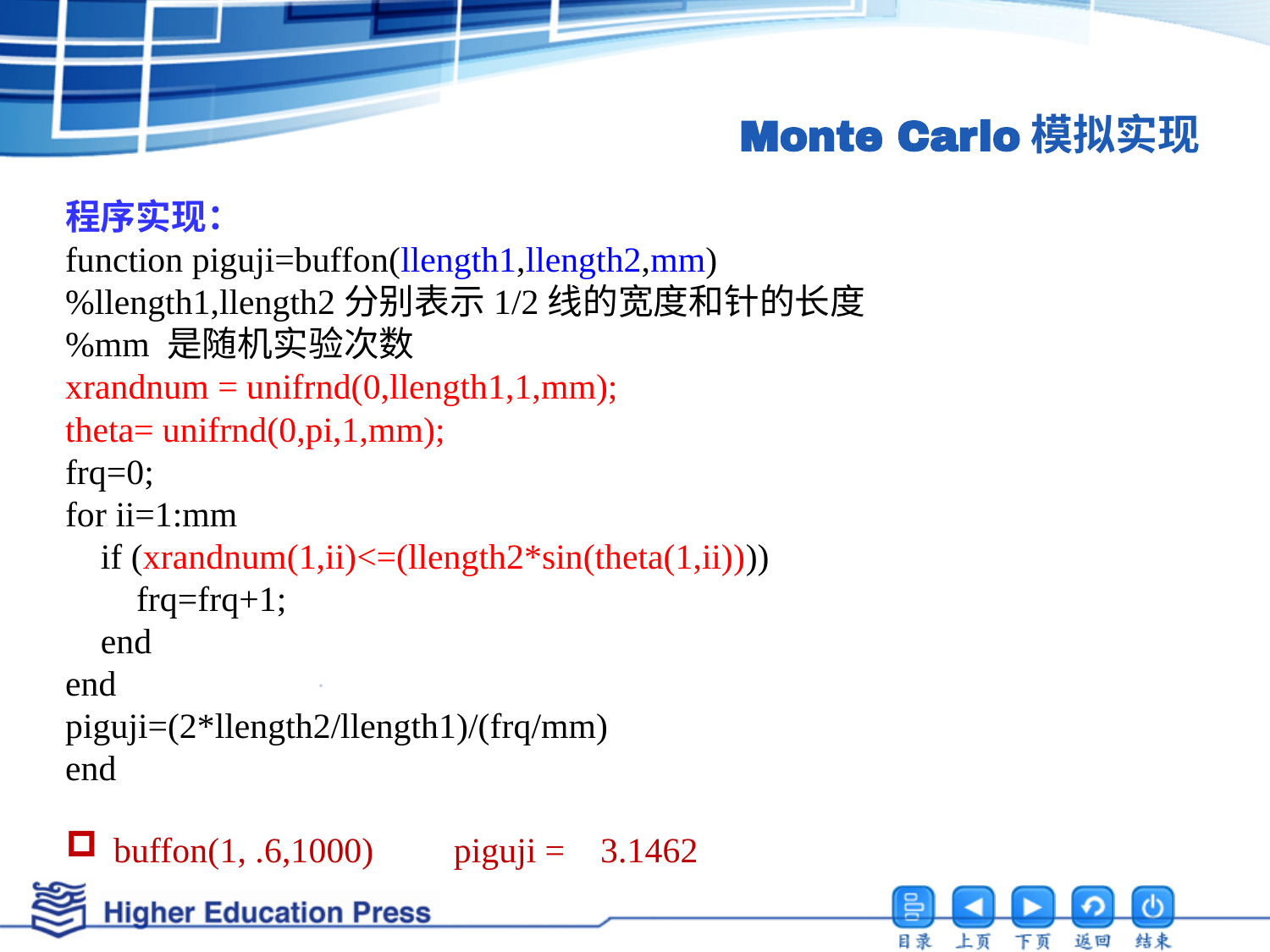

# Monte Carlo模拟实现
程序实现：
function piguji=buffon(llength1,llength2,mm)
%llength1,llength2分别表示1/2线的宽度和针的长度
%mm 是随机实验次数
xrandnum = unifrnd(0,llength1,1,mm);
theta= unifrnd(0,pi,1,mm);
frq=0;
for ii=1:mm
    if (xrandnum(1,ii)<=(llength2*sin(theta(1,ii))))
        frq=frq+1;
    end
end
piguji=(2*llength2/llength1)/(frq/mm)
end
buffon(1, .6,1000)         piguji =    3.1462